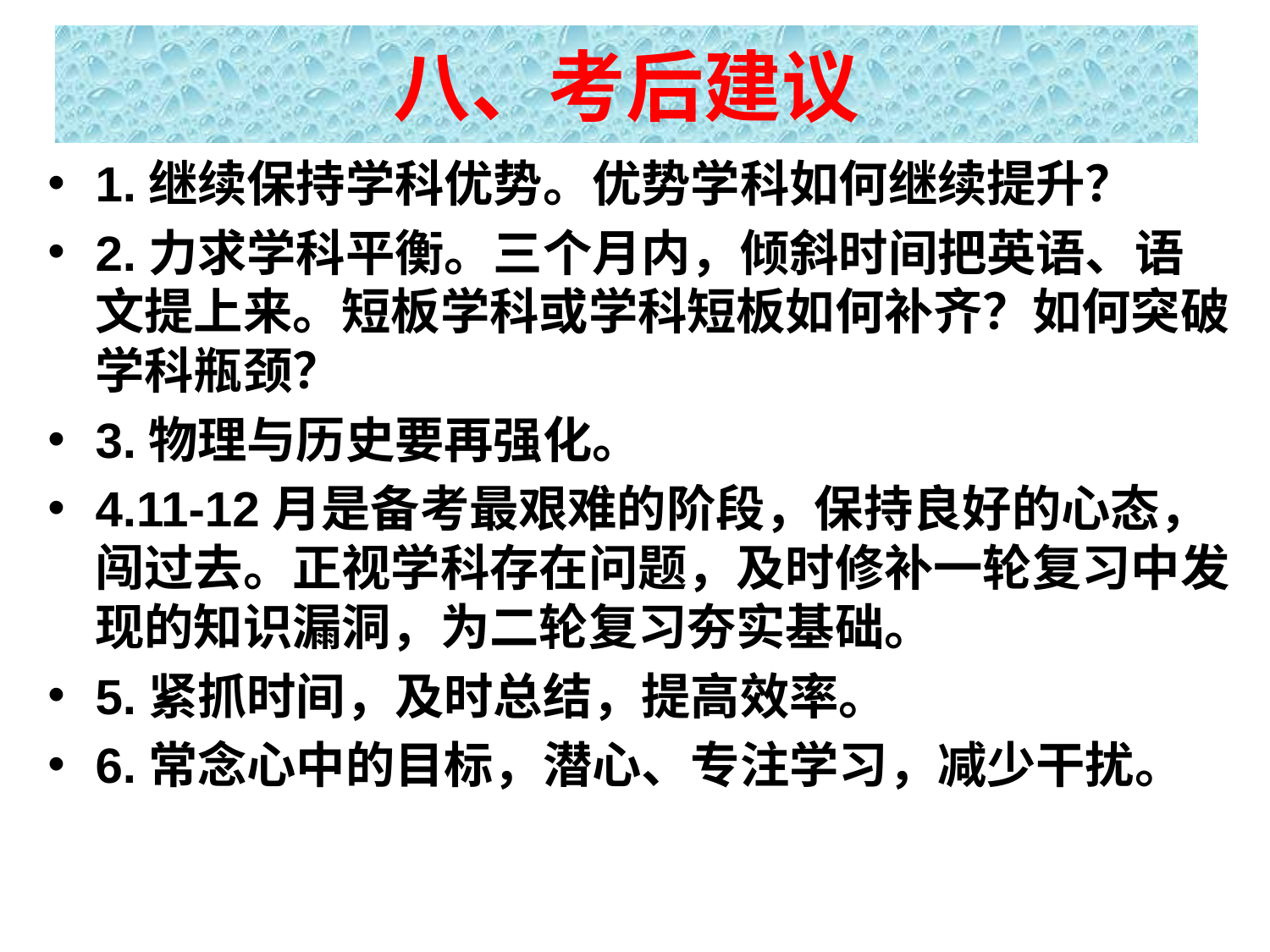

# 八、考后建议
1.继续保持学科优势。优势学科如何继续提升？
2.力求学科平衡。三个月内，倾斜时间把英语、语文提上来。短板学科或学科短板如何补齐？如何突破学科瓶颈？
3.物理与历史要再强化。
4.11-12月是备考最艰难的阶段，保持良好的心态，闯过去。正视学科存在问题，及时修补一轮复习中发现的知识漏洞，为二轮复习夯实基础。
5.紧抓时间，及时总结，提高效率。
6.常念心中的目标，潜心、专注学习，减少干扰。